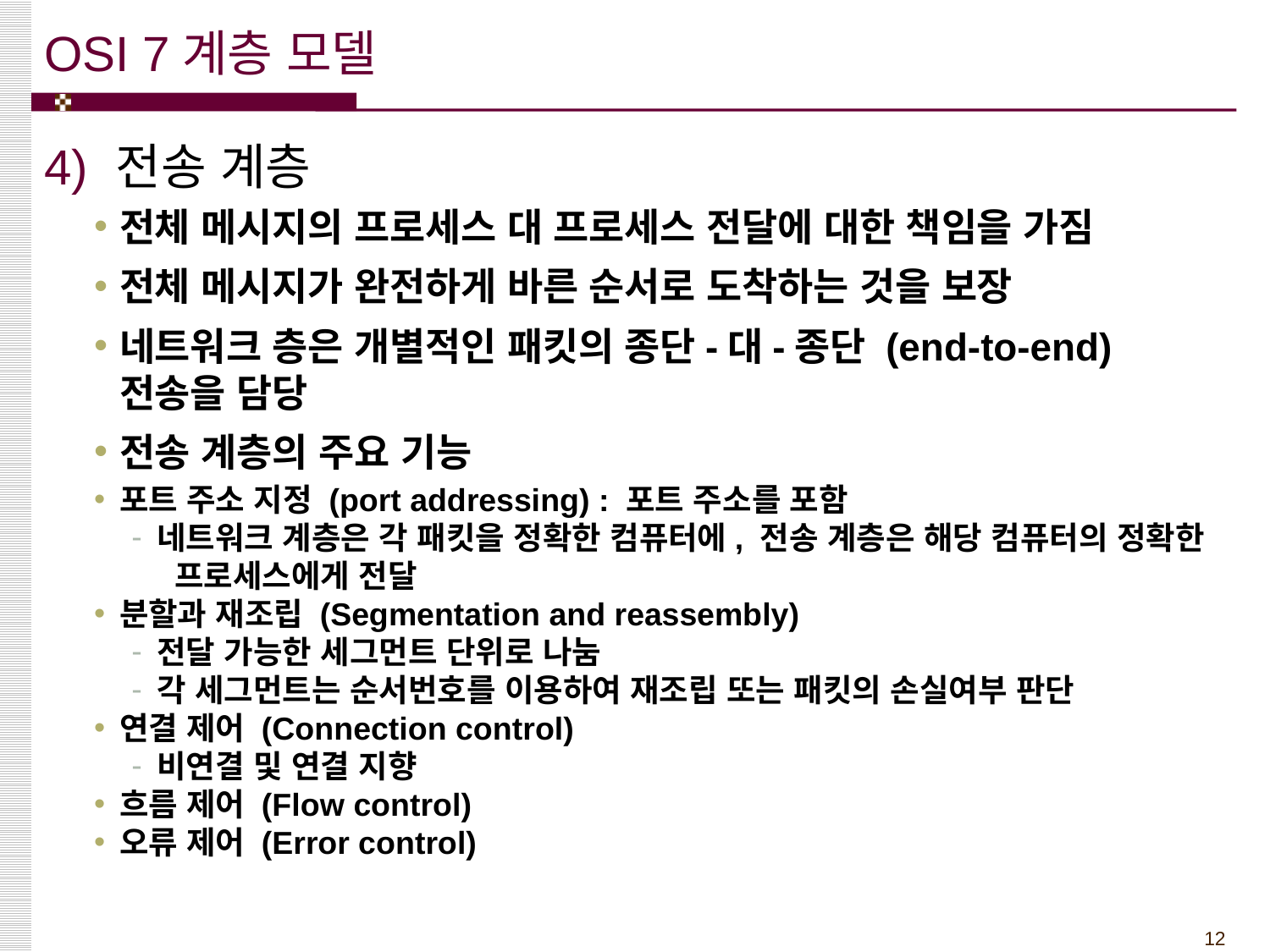

# OSI 7계층 모델
전송 계층
전체 메시지의 프로세스 대 프로세스 전달에 대한 책임을 가짐
전체 메시지가 완전하게 바른 순서로 도착하는 것을 보장
네트워크 층은 개별적인 패킷의 종단-대-종단 (end-to-end) 전송을 담당
전송 계층의 주요 기능
포트 주소 지정 (port addressing) : 포트 주소를 포함
네트워크 계층은 각 패킷을 정확한 컴퓨터에, 전송 계층은 해당 컴퓨터의 정확한
    프로세스에게 전달
분할과 재조립 (Segmentation and reassembly)
전달 가능한 세그먼트 단위로 나눔
각 세그먼트는 순서번호를 이용하여 재조립 또는 패킷의 손실여부 판단
연결 제어 (Connection control)
비연결 및 연결 지향
흐름 제어 (Flow control)
오류 제어 (Error control)